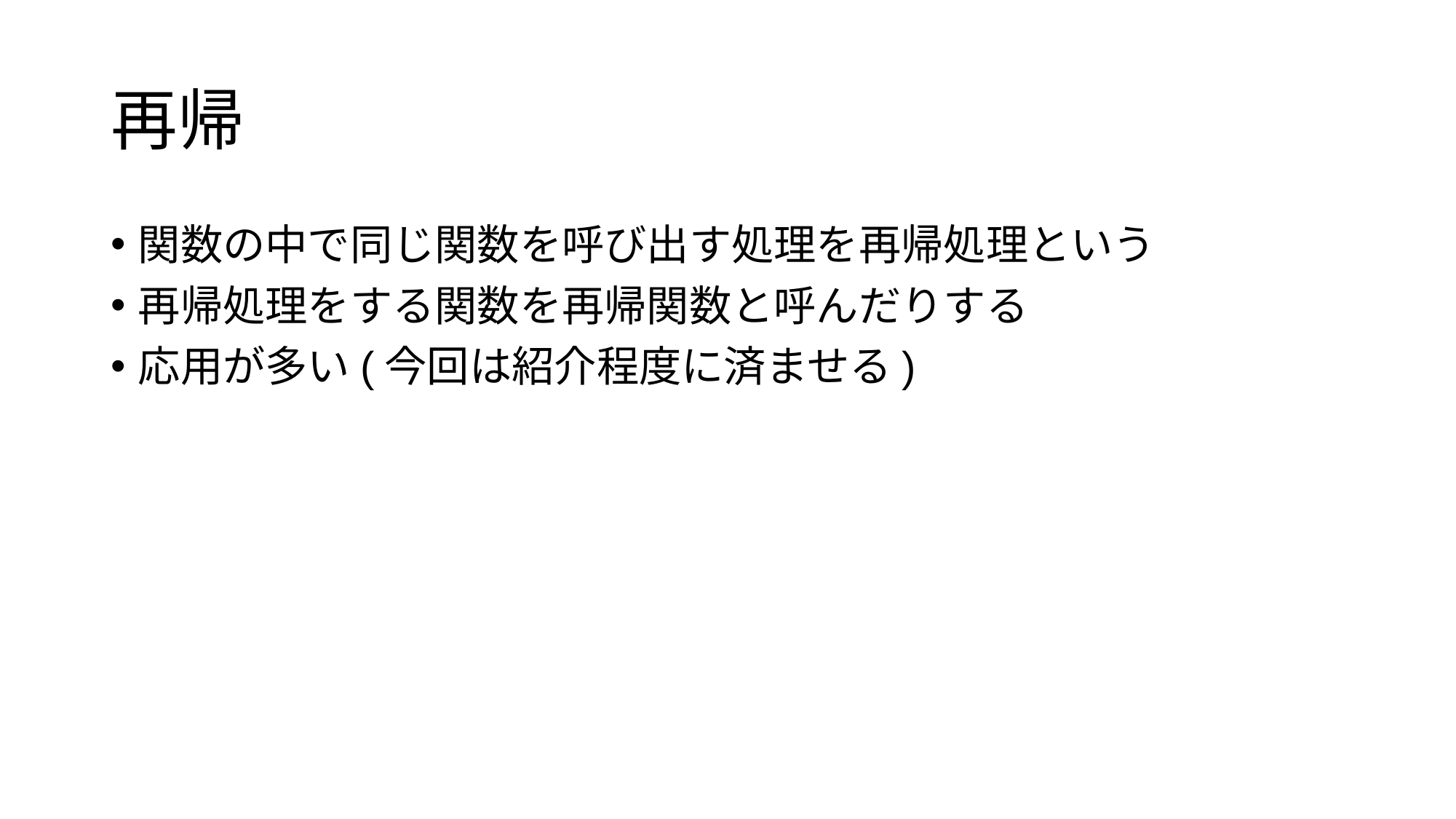

# 再帰
関数の中で同じ関数を呼び出す処理を再帰処理という
再帰処理をする関数を再帰関数と呼んだりする
応用が多い(今回は紹介程度に済ませる)